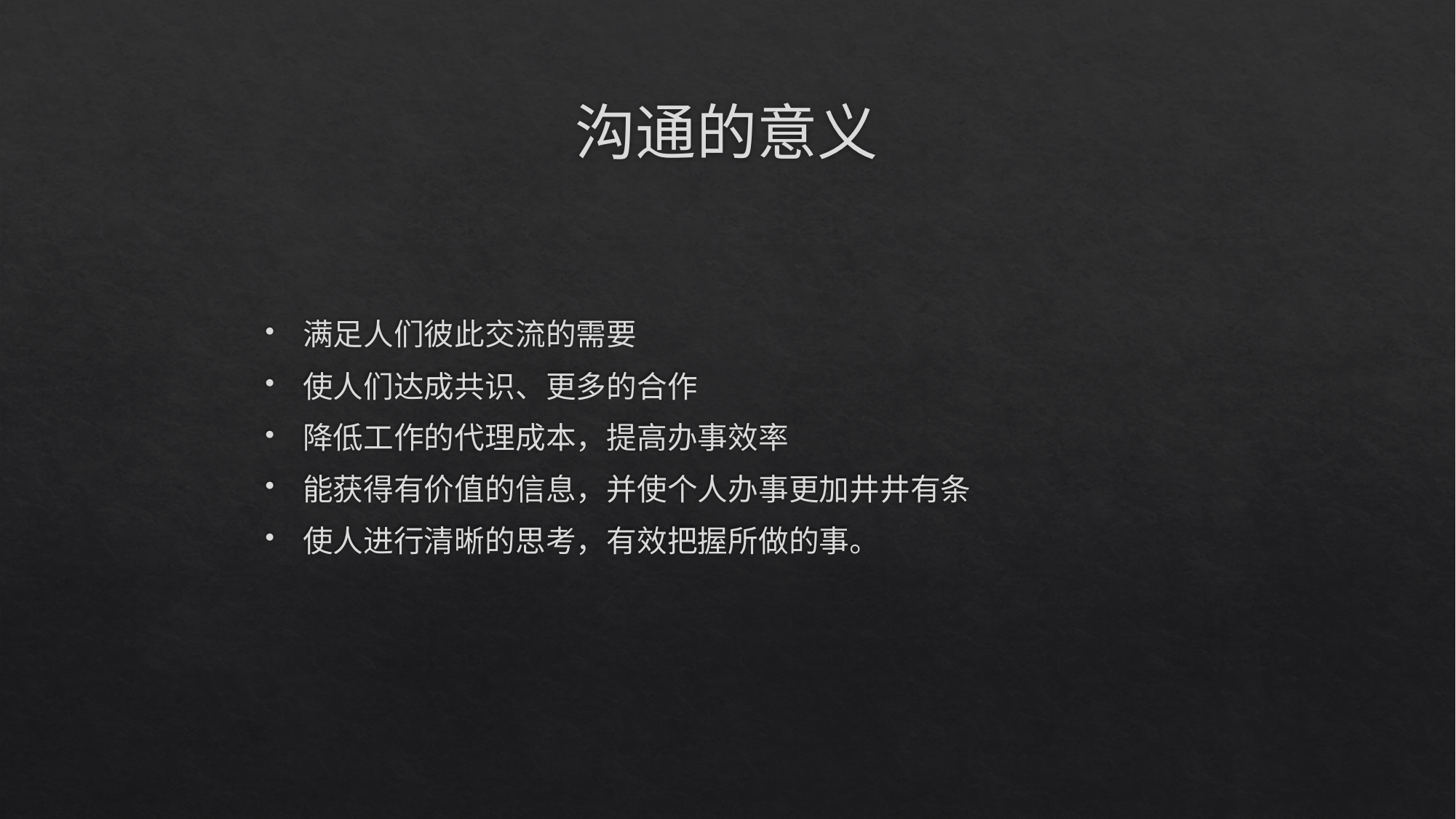

# 沟通的意义

满足人们彼此交流的需要
使人们达成共识、更多的合作
降低工作的代理成本，提高办事效率
能获得有价值的信息，并使个人办事更加井井有条
使人进行清晰的思考，有效把握所做的事。